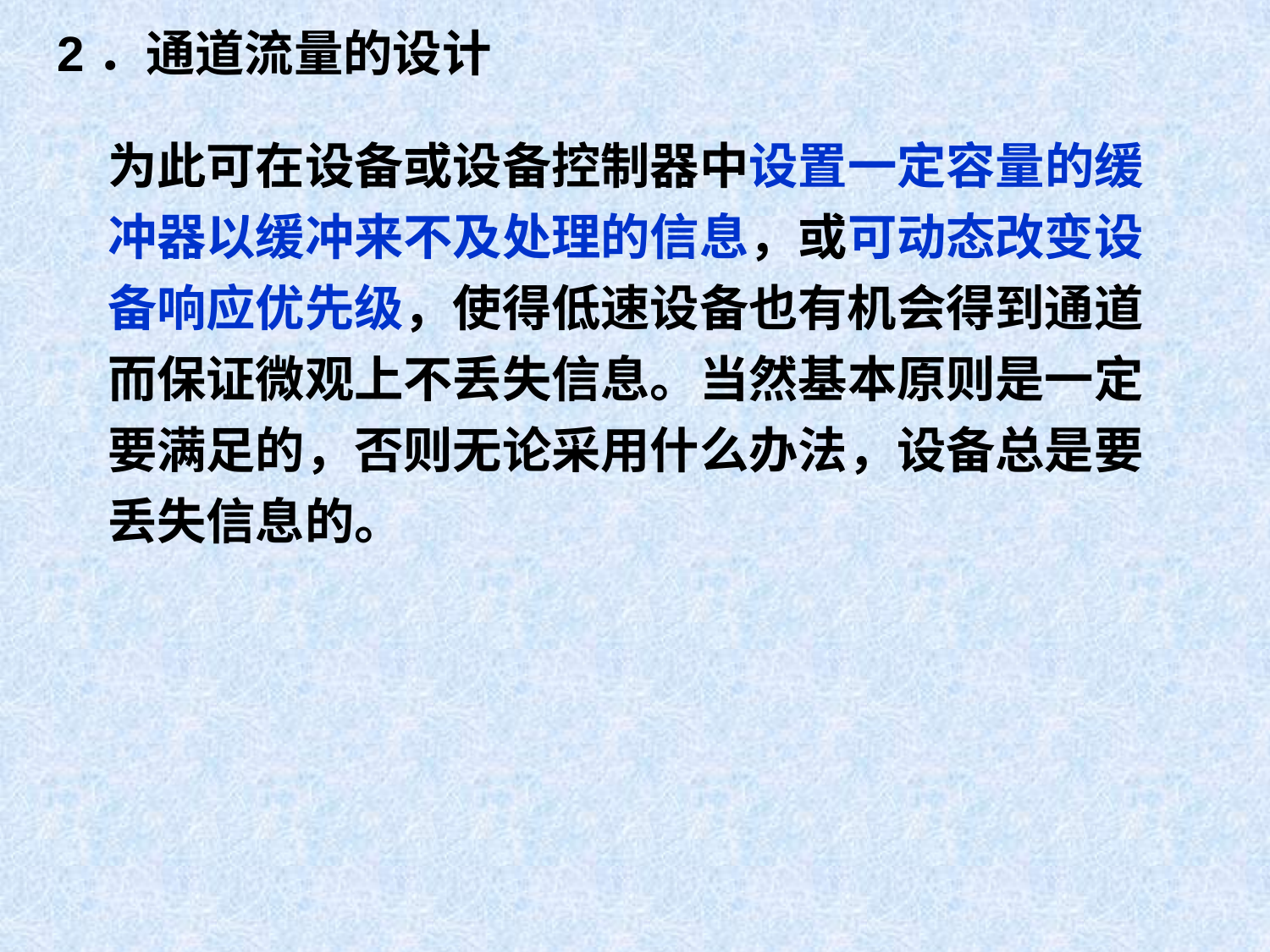

2．通道流量的设计
为此可在设备或设备控制器中设置一定容量的缓冲器以缓冲来不及处理的信息，或可动态改变设备响应优先级，使得低速设备也有机会得到通道而保证微观上不丢失信息。当然基本原则是一定要满足的，否则无论采用什么办法，设备总是要丢失信息的。